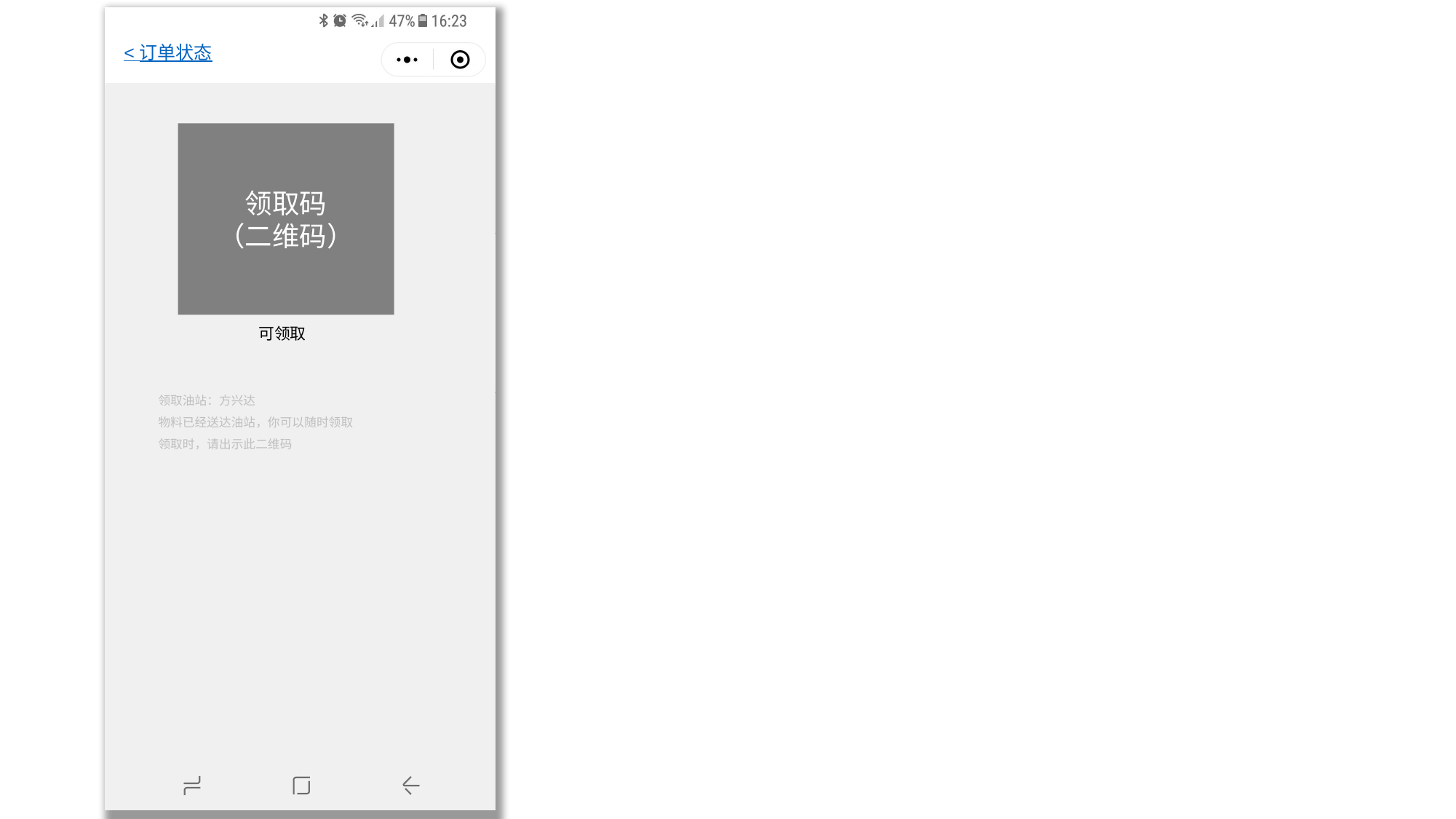

# < 订单状态

领取码
（二维码）
可领取
领取油站：方兴达
物料已经送达油站，你可以随时领取
领取时，请出示此二维码